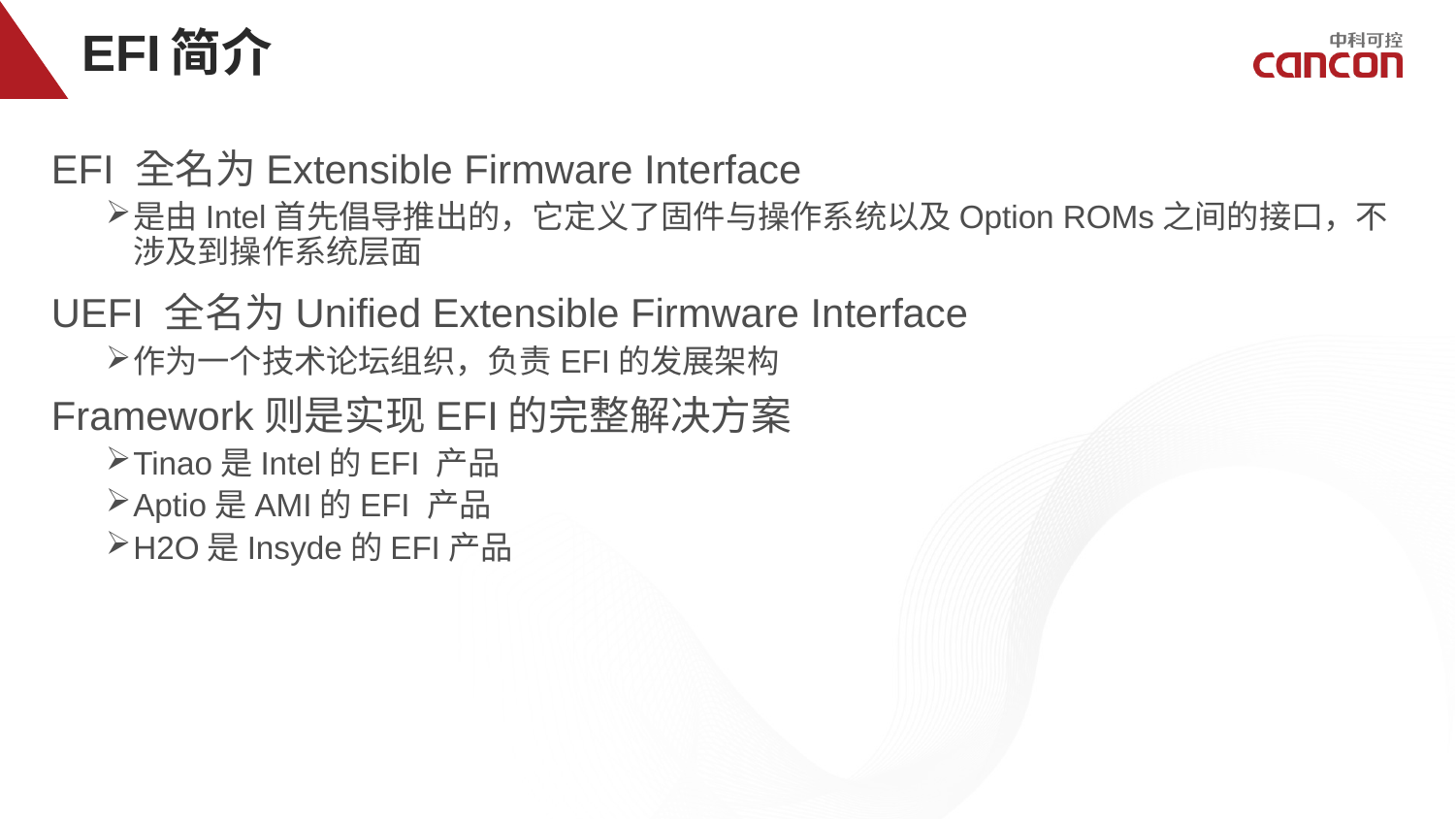

# EFI简介
EFI 全名为Extensible Firmware Interface
是由Intel首先倡导推出的，它定义了固件与操作系统以及Option ROMs之间的接口，不涉及到操作系统层面
UEFI 全名为Unified Extensible Firmware Interface
作为一个技术论坛组织，负责EFI的发展架构
Framework则是实现EFI的完整解决方案
Tinao是Intel的EFI 产品
Aptio是AMI的EFI 产品
H2O是Insyde的EFI产品